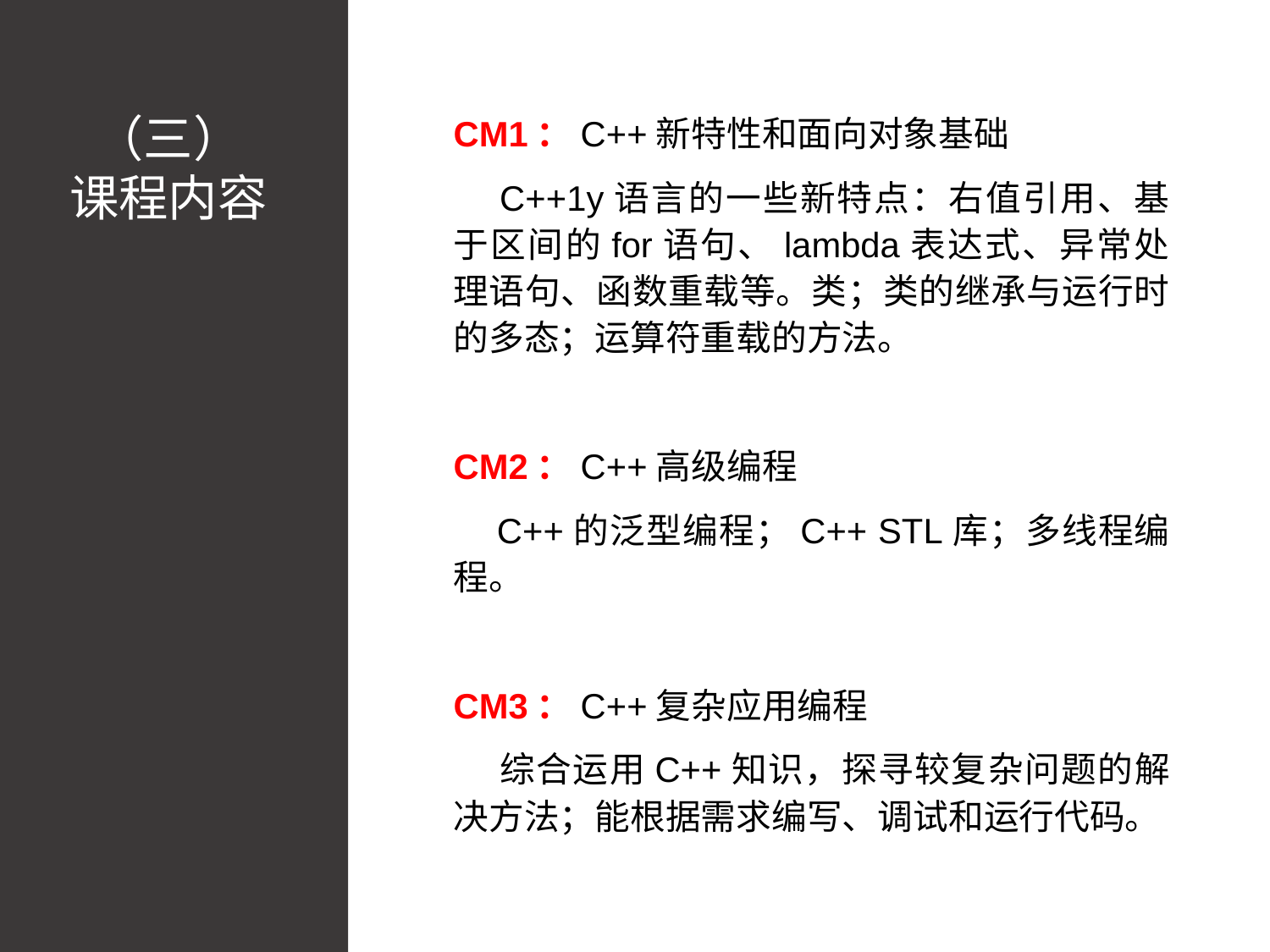

#
（三）
课程内容
CM1：C++新特性和面向对象基础
    C++1y语言的一些新特点：右值引用、基于区间的for语句、lambda表达式、异常处理语句、函数重载等。类；类的继承与运行时的多态；运算符重载的方法。

CM2：C++高级编程
    C++的泛型编程；C++ STL库；多线程编程。

CM3：C++复杂应用编程
    综合运用C++知识，探寻较复杂问题的解决方法；能根据需求编写、调试和运行代码。